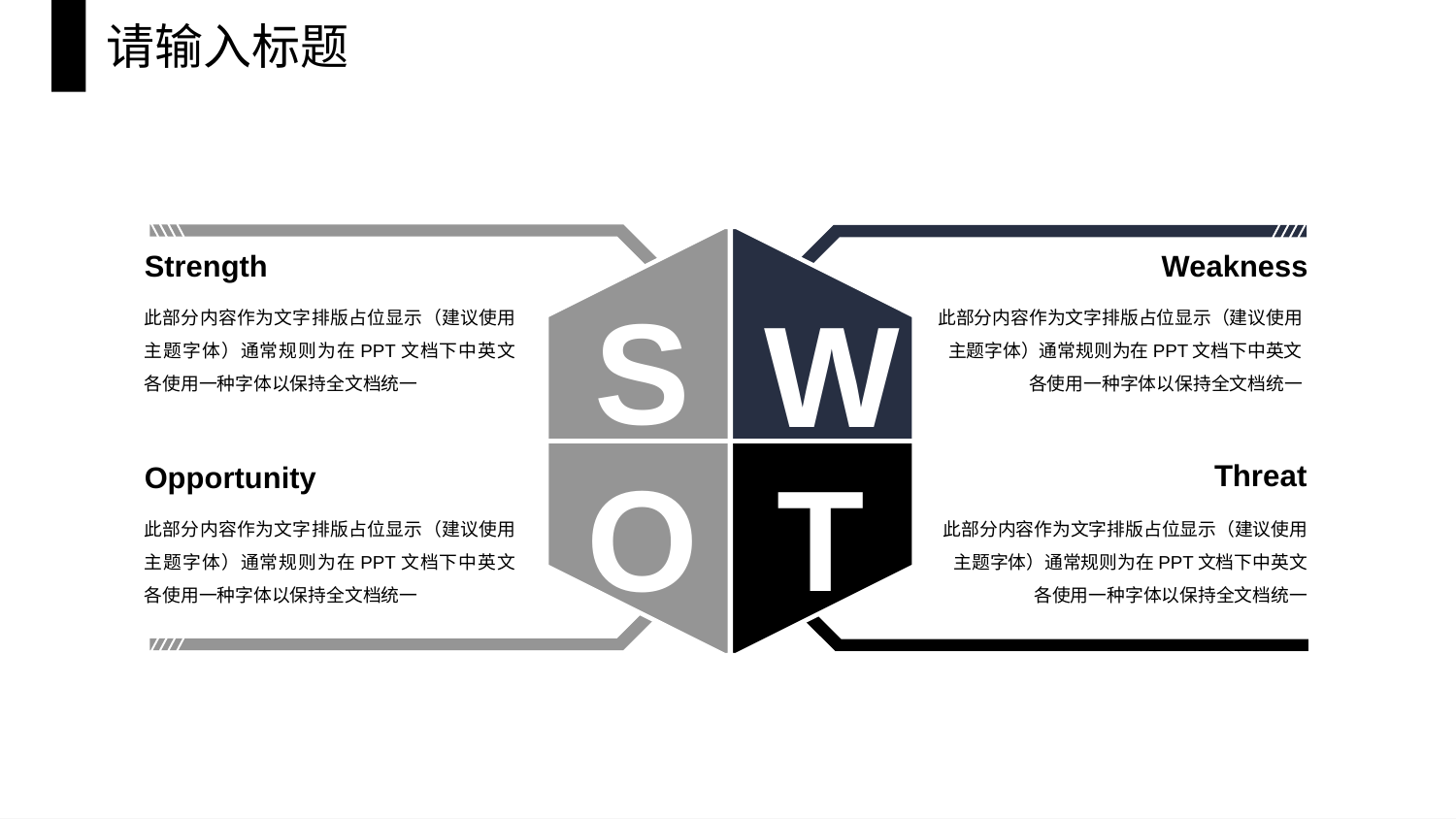

请输入标题

Strength
此部分内容作为文字排版占位显示（建议使用主题字体）通常规则为在PPT文档下中英文各使用一种字体以保持全文档统一
Opportunity

Weakness
此部分内容作为文字排版占位显示（建议使用主题字体）通常规则为在PPT文档下中英文各使用一种字体以保持全文档统一

S
W

O
T

此部分内容作为文字排版占位显示（建议使用主题字体）通常规则为在PPT文档下中英文各使用一种字体以保持全文档统一

Threat
此部分内容作为文字排版占位显示（建议使用主题字体）通常规则为在PPT文档下中英文各使用一种字体以保持全文档统一